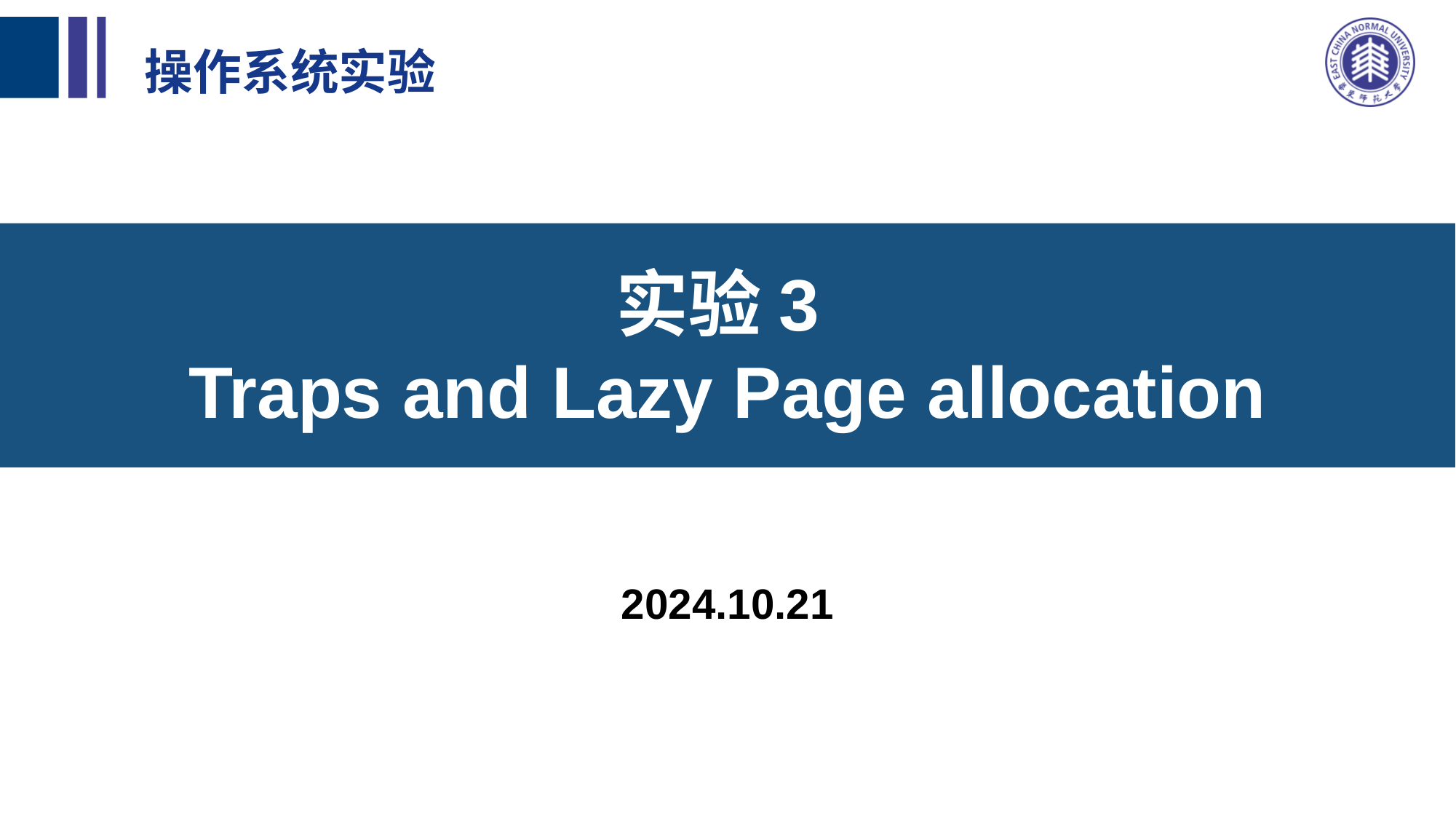

操作系统实验
实验3
Traps and Lazy Page allocation
| 2024.10.21 |
| --- |